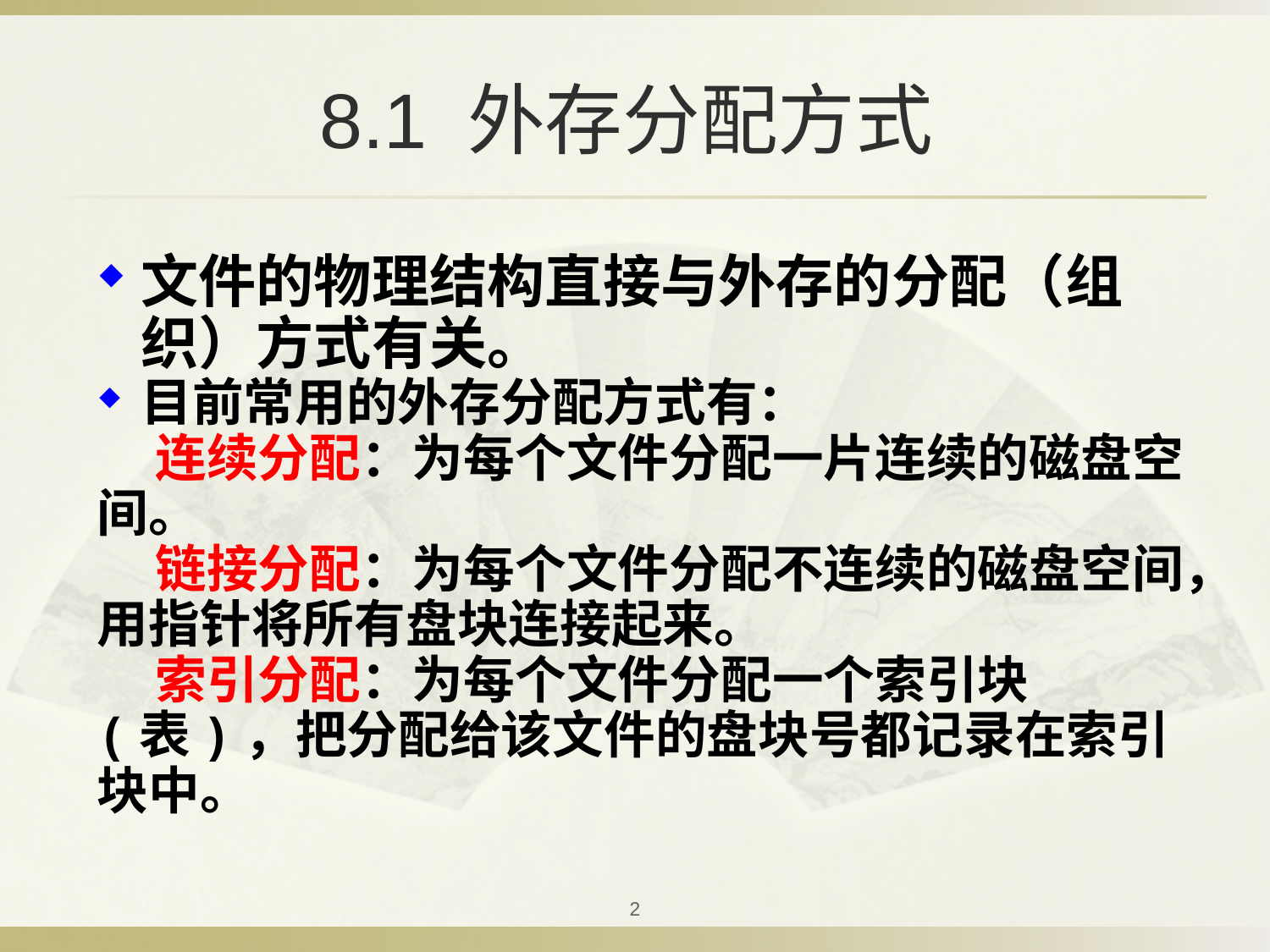

# 8.1 外存分配方式
文件的物理结构直接与外存的分配（组织）方式有关。
目前常用的外存分配方式有：
    连续分配：为每个文件分配一片连续的磁盘空间。
    链接分配：为每个文件分配不连续的磁盘空间，用指针将所有盘块连接起来。
    索引分配：为每个文件分配一个索引块(表)，把分配给该文件的盘块号都记录在索引块中。

2